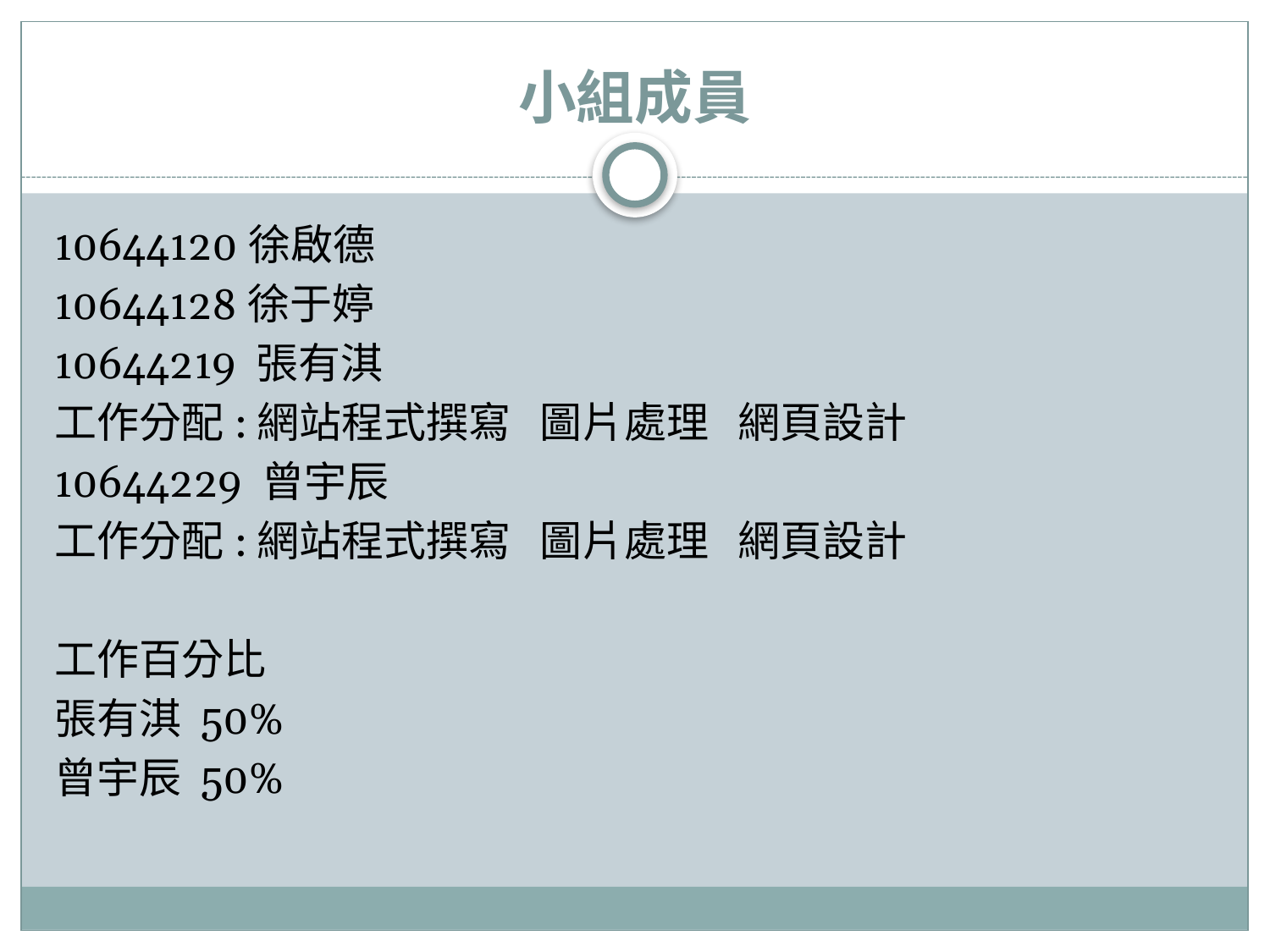

# 小組成員
10644120徐啟德
10644128徐于婷
10644219 張有淇
工作分配:網站程式撰寫   圖片處理   網頁設計
10644229 曾宇辰
工作分配:網站程式撰寫   圖片處理   網頁設計

工作百分比
張有淇 50%
曾宇辰 50%